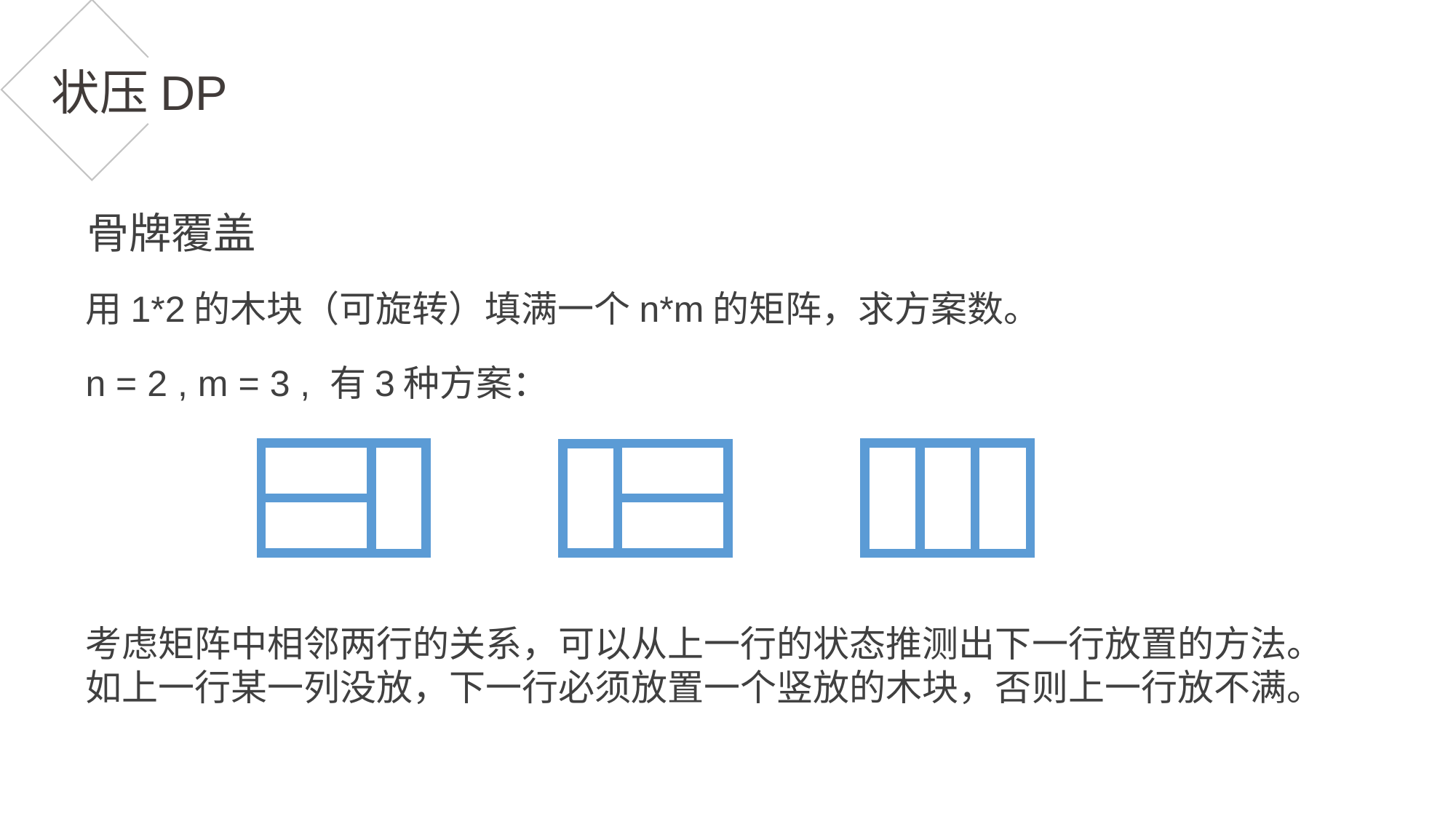

状压DP
骨牌覆盖
用1*2的木块（可旋转）填满一个n*m的矩阵，求方案数。
n = 2 , m = 3 , 有3种方案：

考虑矩阵中相邻两行的关系，可以从上一行的状态推测出下一行放置的方法。如上一行某一列没放，下一行必须放置一个竖放的木块，否则上一行放不满。